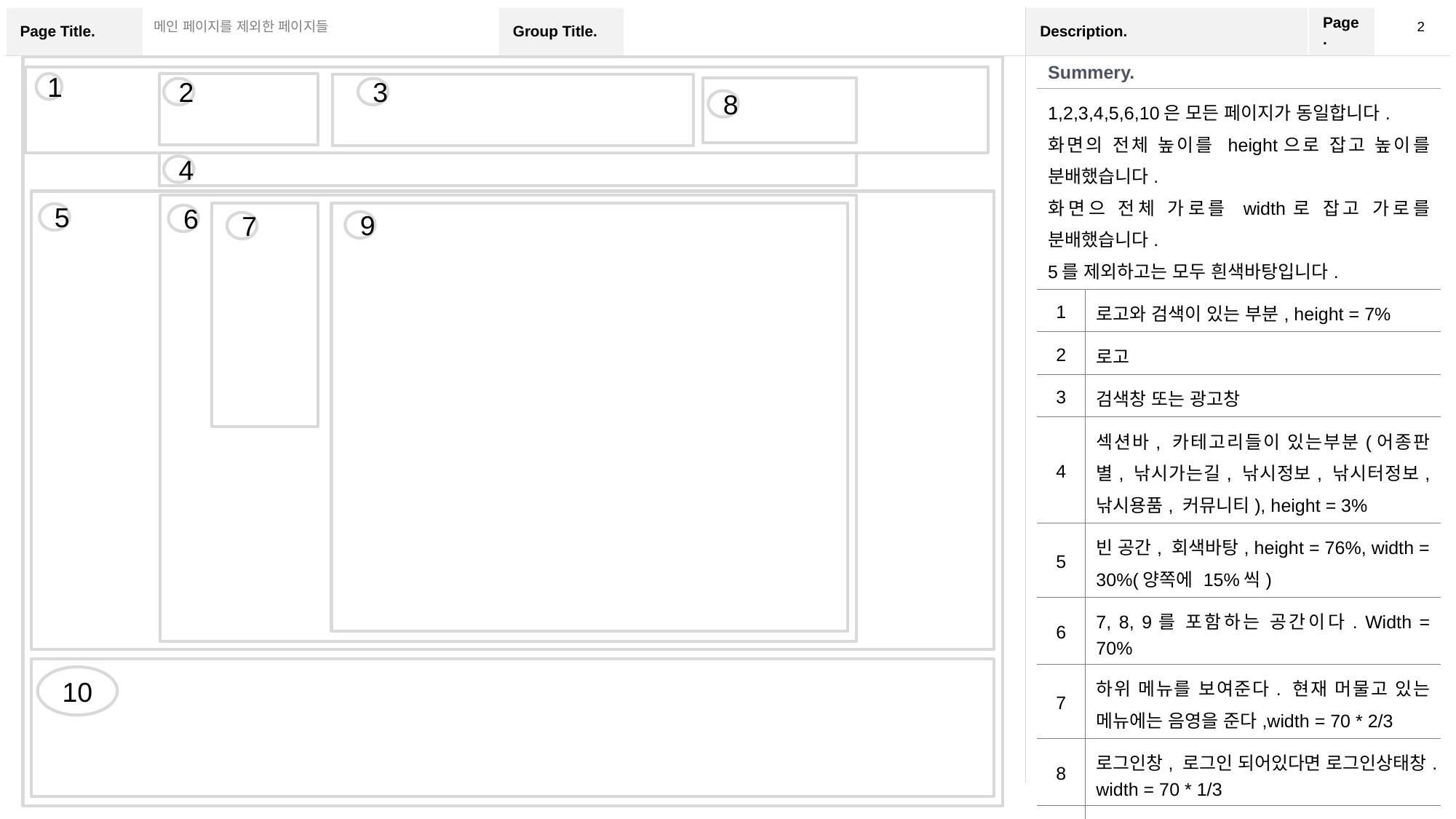

2
메인 페이지를 제외한 페이지들

| Summery. |  |
| --- | --- |
| 1,2,3,4,5,6,10은 모든 페이지가 동일합니다. 화면의 전체 높이를 height으로 잡고 높이를 분배했습니다. 화면으 전체 가로를 width로 잡고 가로를 분배했습니다. 5를 제외하고는 모두 흰색바탕입니다. |  |
| 1 | 로고와 검색이 있는 부분, height = 7% |
| 2 | 로고 |
| 3 | 검색창 또는 광고창 |
| 4 | 섹션바, 카테고리들이 있는부분(어종판별, 낚시가는길, 낚시정보, 낚시터정보, 낚시용품, 커뮤니티), height = 3% |
| 5 | 빈 공간, 회색바탕, height = 76%, width = 30%(양쪽에 15%씩) |
| 6 | 7, 8, 9를 포함하는 공간이다. Width = 70% |
| 7 | 하위 메뉴를 보여준다. 현재 머물고 있는 메뉴에는 음영을 준다,width = 70 \* 2/3 |
| 8 | 로그인창, 로그인 되어있다면 로그인상태창.width = 70 \* 1/3 |
| 9 | 게시판 혹은 세션에 맞는 정보 제공 |
| 10 | Footer,, height = 14% |

1

2
3
8

4

5
6
9
7

10